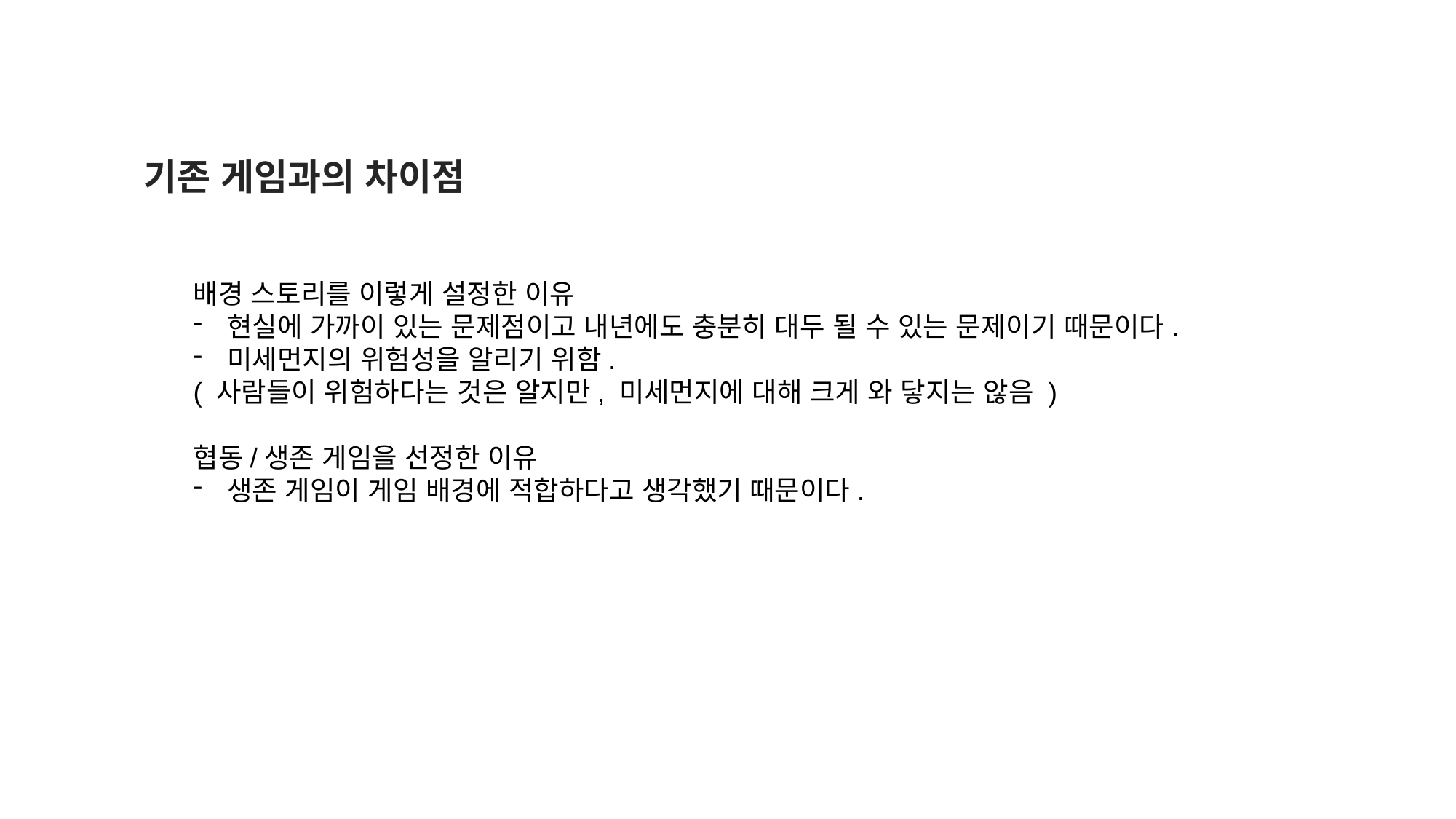

기존 게임과의 차이점
배경 스토리를 이렇게 설정한 이유
현실에 가까이 있는 문제점이고 내년에도 충분히 대두 될 수 있는 문제이기 때문이다.
미세먼지의 위험성을 알리기 위함.
( 사람들이 위험하다는 것은 알지만, 미세먼지에 대해 크게 와 닿지는 않음 )

협동/생존 게임을 선정한 이유
생존 게임이 게임 배경에 적합하다고 생각했기 때문이다.